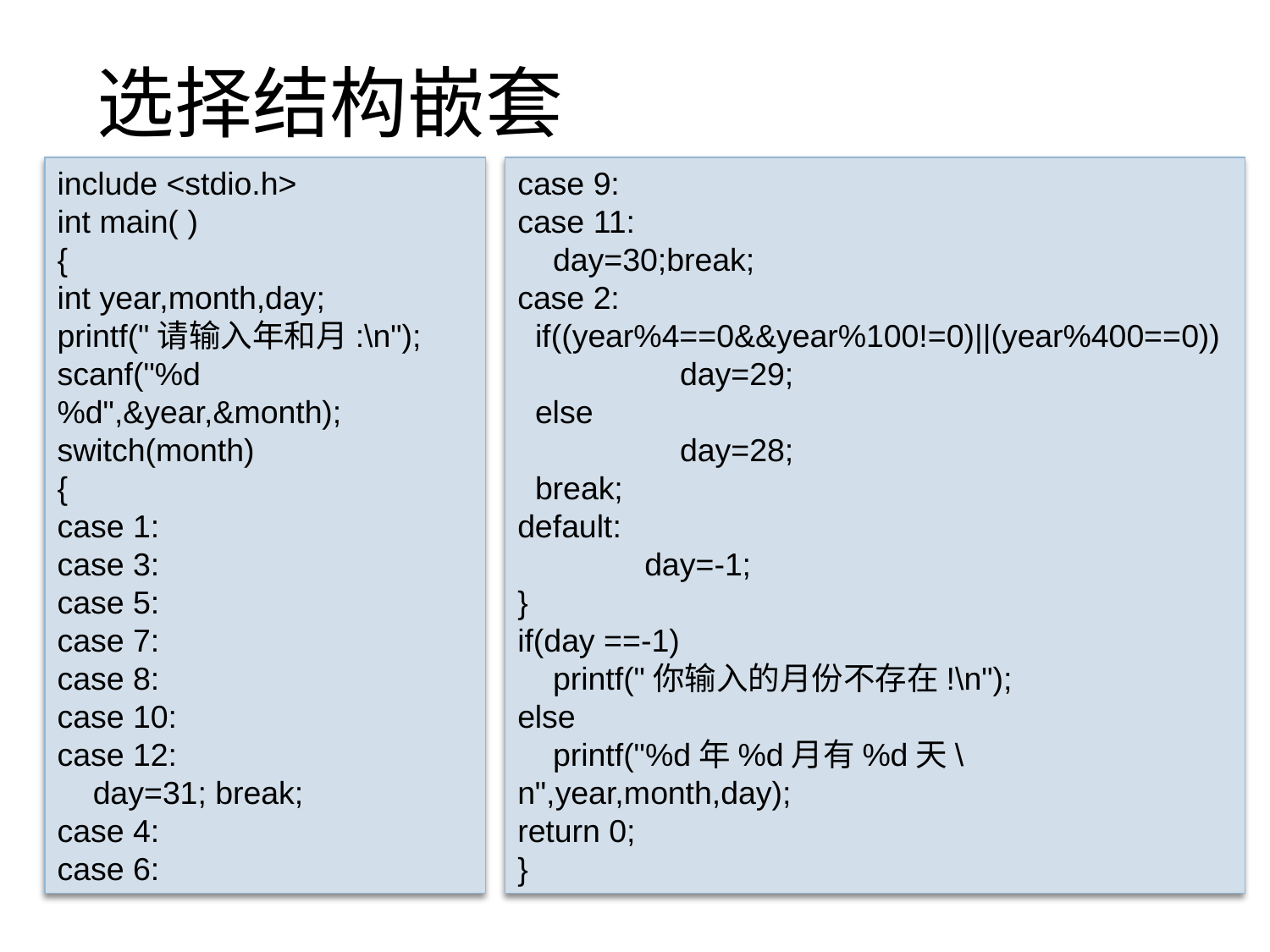

# 选择结构嵌套
include <stdio.h>
int main( )
{
int year,month,day;
printf("请输入年和月:\n");
scanf("%d%d",&year,&month);
switch(month)
{
case 1:
case 3:
case 5:
case 7:
case 8:
case 10:
case 12:
    day=31; break;
case 4:
case 6:
case 9:
case 11:
    day=30;break;
case 2:
  if((year%4==0&&year%100!=0)||(year%400==0))
	    day=29;
  else
	    day=28;
  break;
default:
	day=-1;
}
if(day ==-1)
    printf("你输入的月份不存在!\n");
else
    printf("%d年%d月有%d天\n",year,month,day);
return 0;
}